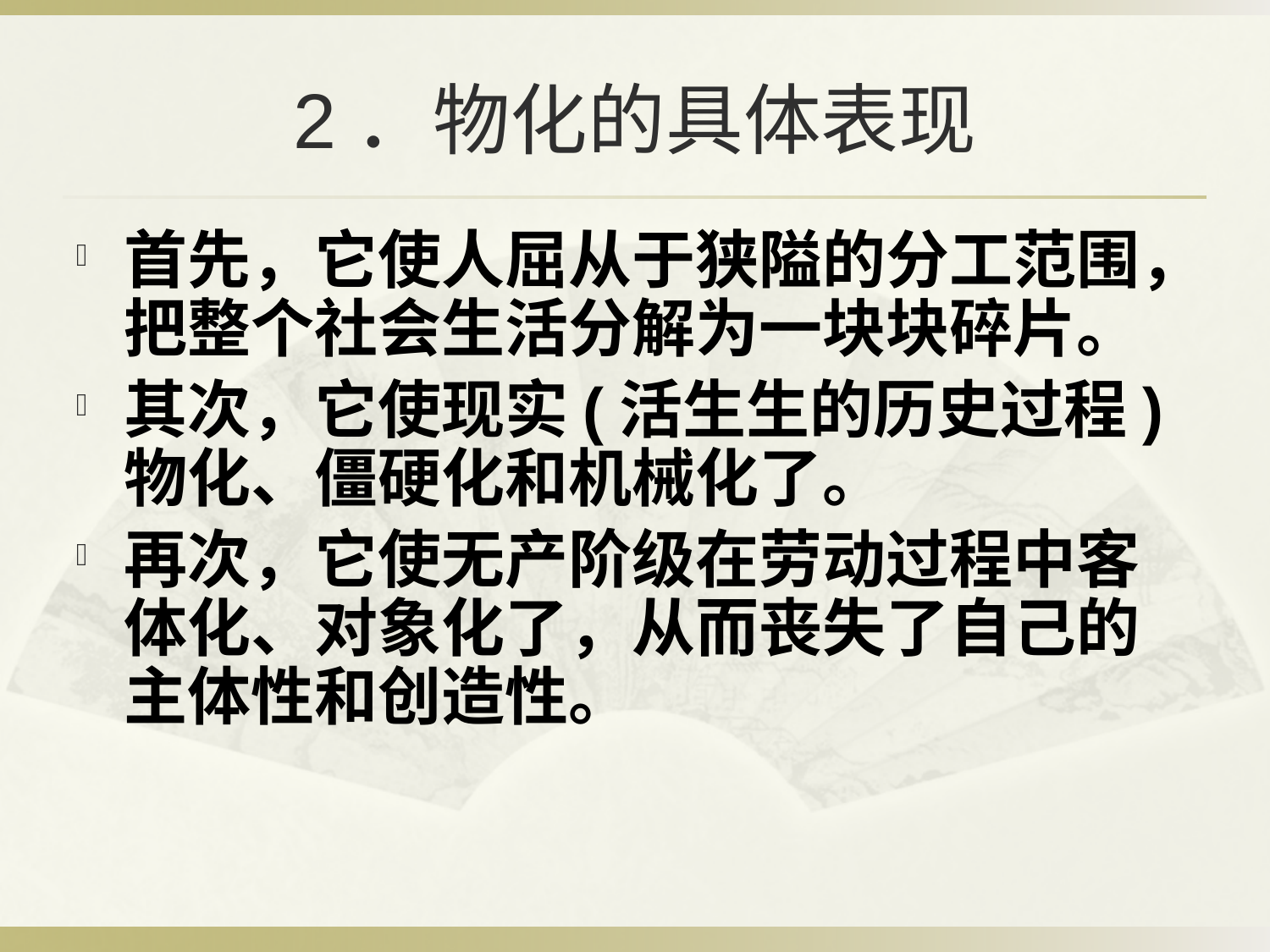

# 2．物化的具体表现
首先，它使人屈从于狭隘的分工范围，把整个社会生活分解为一块块碎片。
其次，它使现实(活生生的历史过程)物化、僵硬化和机械化了。
再次，它使无产阶级在劳动过程中客体化、对象化了，从而丧失了自己的主体性和创造性。